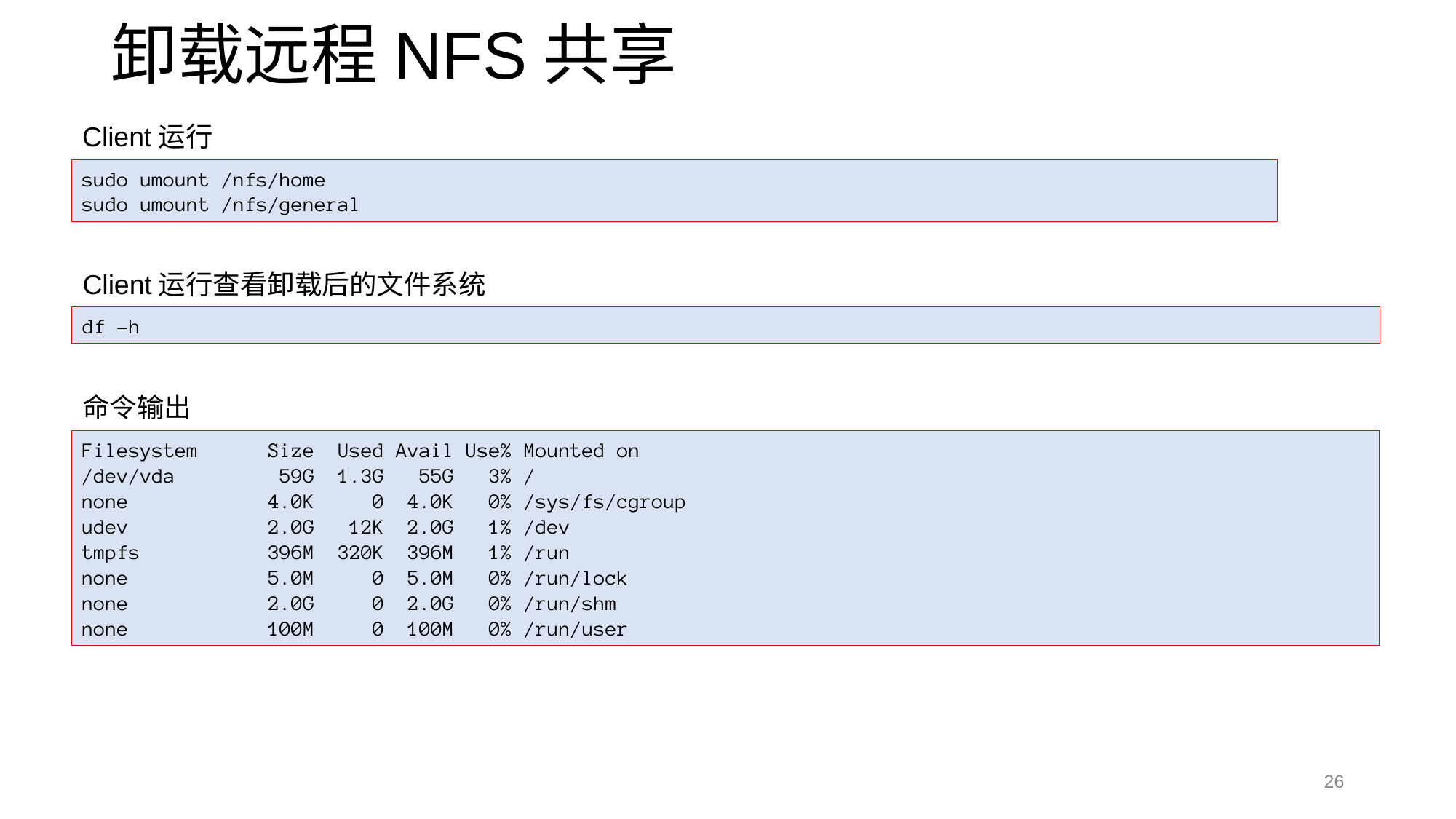

# 卸载远程NFS共享
Client运行
sudo umount /nfs/home
sudo umount /nfs/general
Client运行查看卸载后的文件系统
df -h
命令输出
Filesystem      Size  Used Avail Use% Mounted on
/dev/vda         59G  1.3G   55G   3% /
none            4.0K     0  4.0K   0% /sys/fs/cgroup
udev            2.0G   12K  2.0G   1% /dev
tmpfs           396M  320K  396M   1% /run
none            5.0M     0  5.0M   0% /run/lock
none            2.0G     0  2.0G   0% /run/shm
none            100M     0  100M   0% /run/user
26